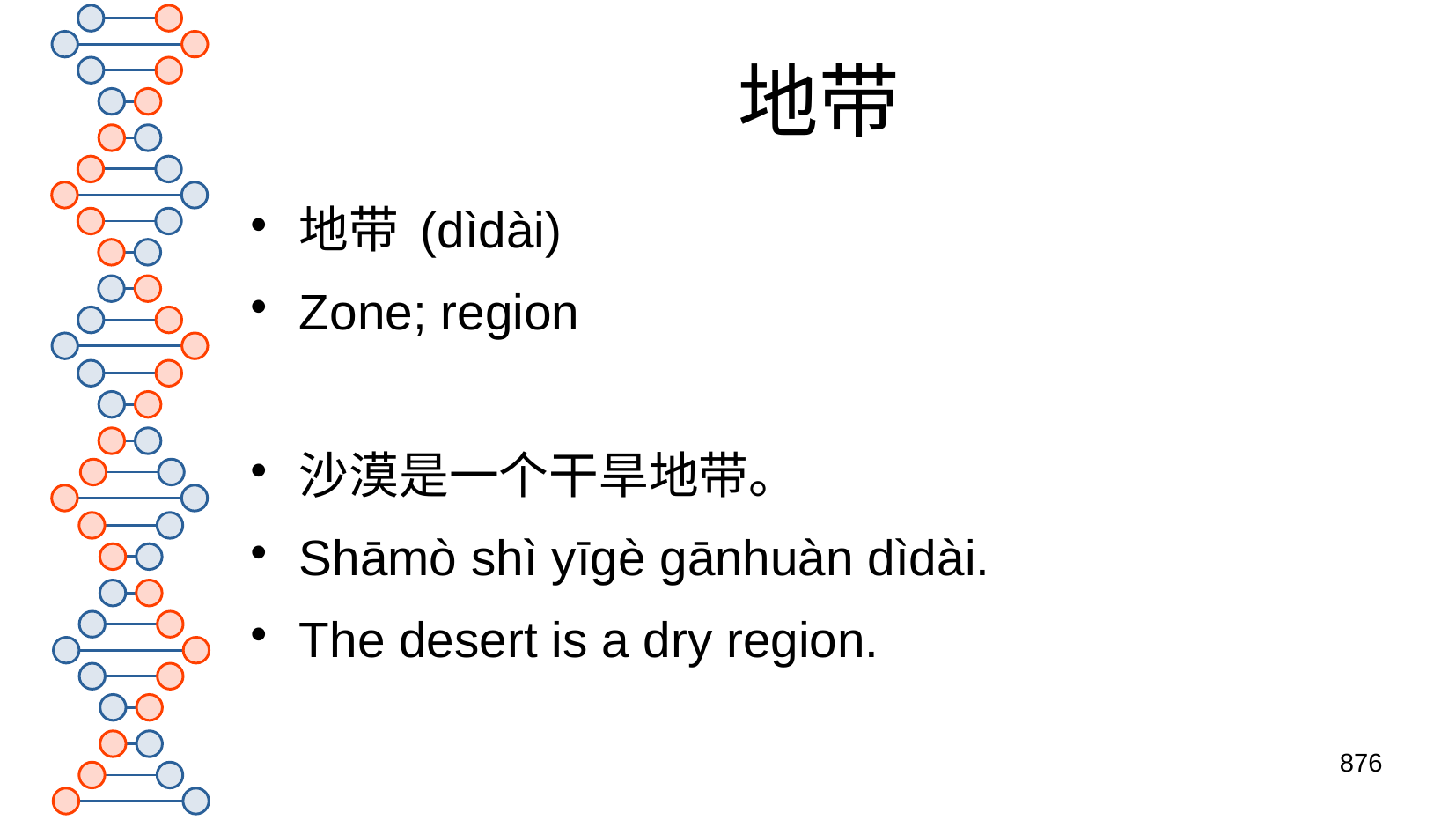

# 地带
地带 (dìdài)
Zone; region

沙漠是一个干旱地带。
Shāmò shì yīgè gānhuàn dìdài.
The desert is a dry region.

876